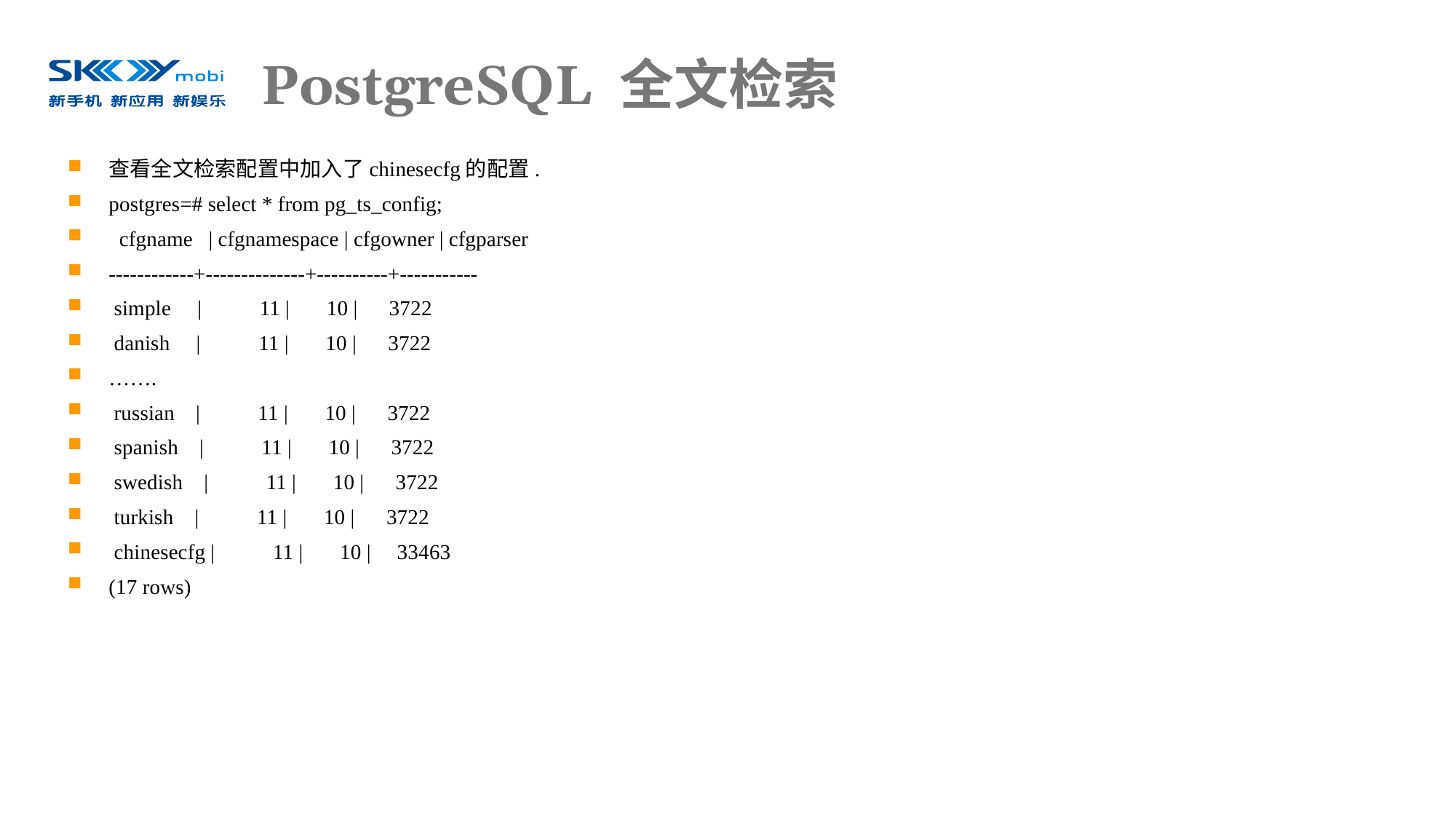

# PostgreSQL 全文检索
查看全文检索配置中加入了chinesecfg的配置.
postgres=# select * from pg_ts_config;
  cfgname   | cfgnamespace | cfgowner | cfgparser
------------+--------------+----------+-----------
 simple     |           11 |       10 |      3722
 danish     |           11 |       10 |      3722
…….
 russian    |           11 |       10 |      3722
 spanish    |           11 |       10 |      3722
 swedish    |           11 |       10 |      3722
 turkish    |           11 |       10 |      3722
 chinesecfg |           11 |       10 |     33463
(17 rows)